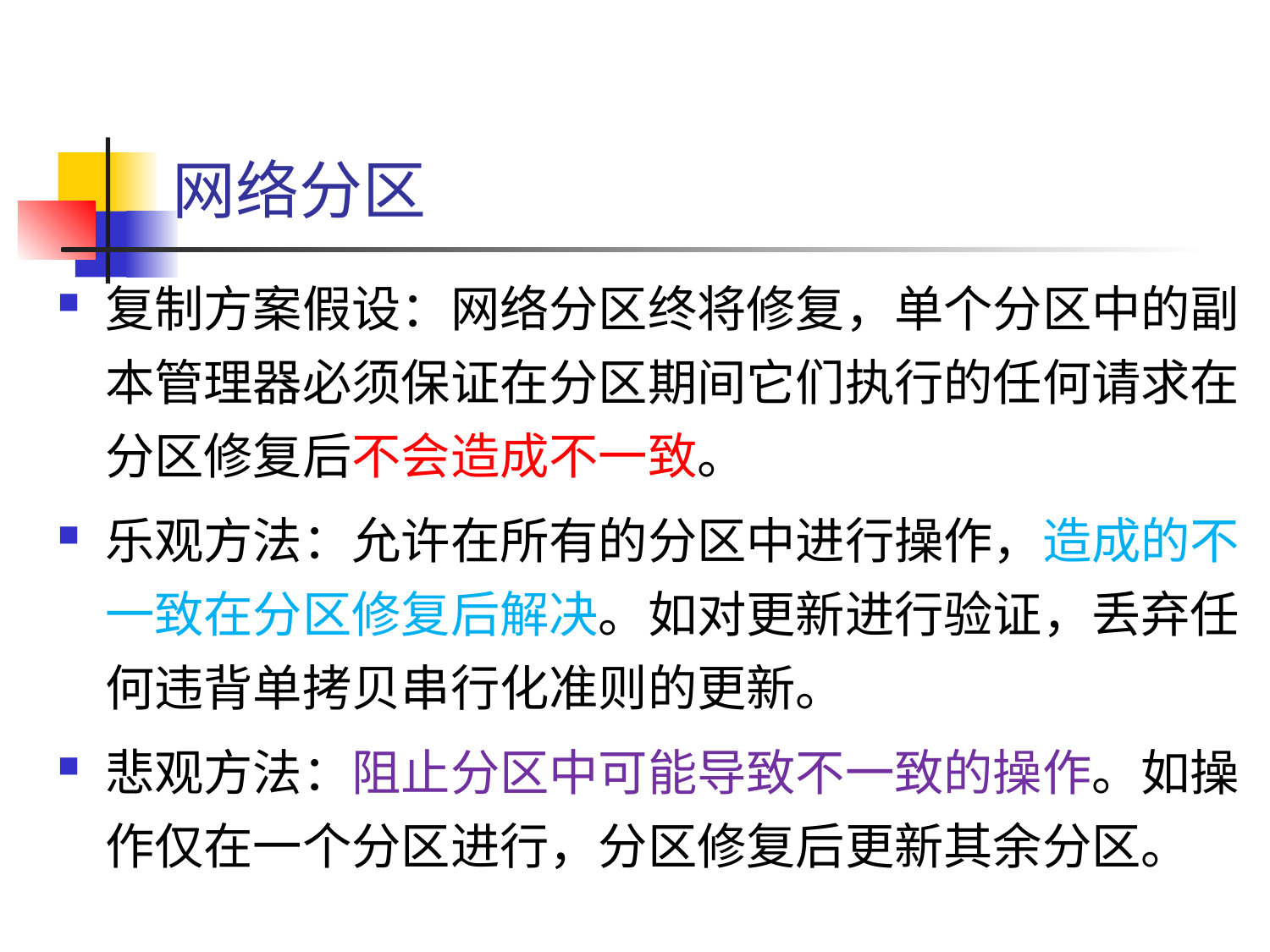

# 网络分区
复制方案假设：网络分区终将修复，单个分区中的副本管理器必须保证在分区期间它们执行的任何请求在分区修复后不会造成不一致。
乐观方法：允许在所有的分区中进行操作，造成的不一致在分区修复后解决。如对更新进行验证，丢弃任何违背单拷贝串行化准则的更新。
悲观方法：阻止分区中可能导致不一致的操作。如操作仅在一个分区进行，分区修复后更新其余分区。